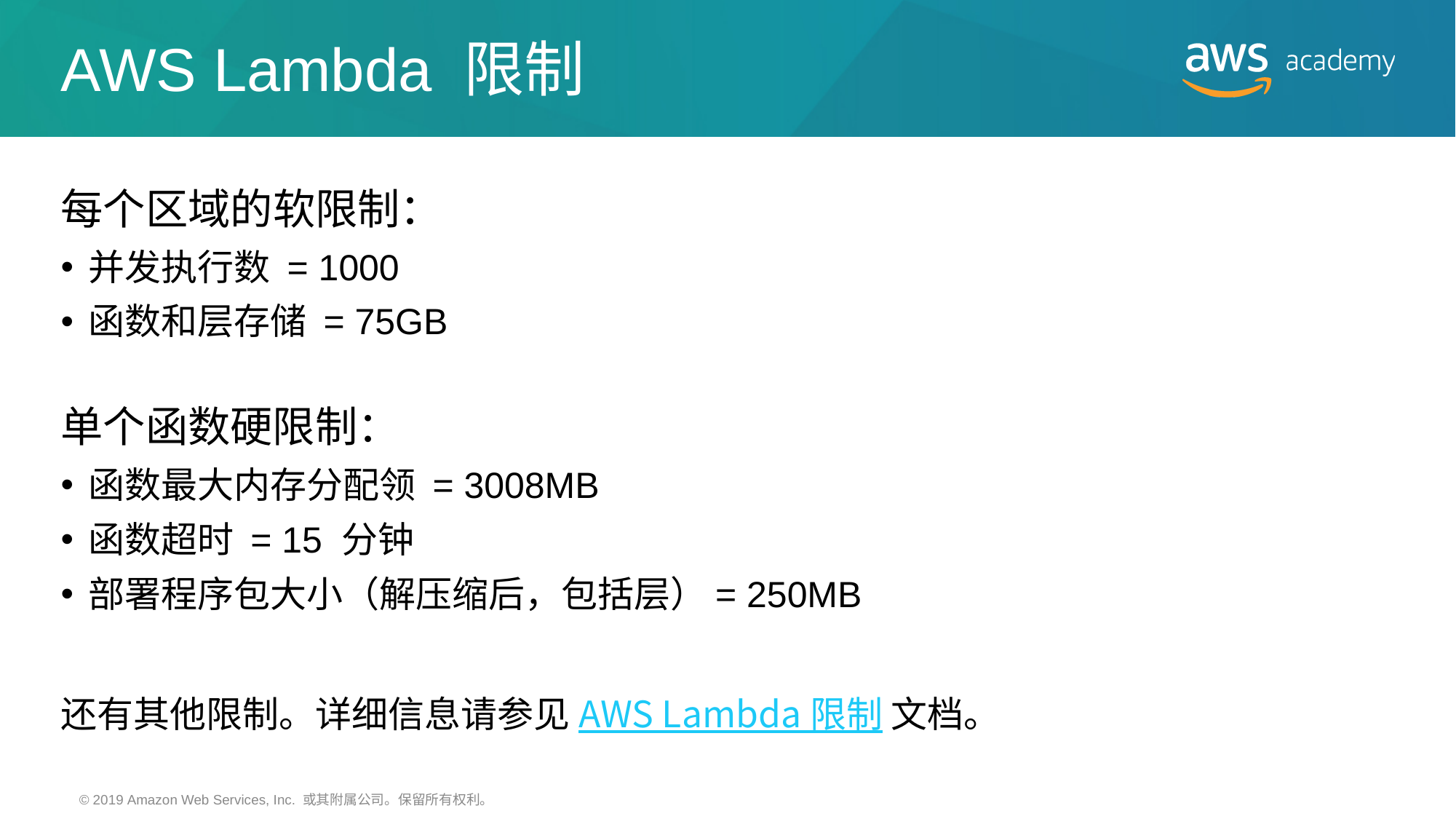

# AWS Lambda 限制
每个区域的软限制：
并发执行数 = 1000
函数和层存储 = 75GB

单个函数硬限制：
函数最大内存分配领 = 3008MB
函数超时 = 15 分钟
部署程序包大小（解压缩后，包括层）= 250MB

还有其他限制。详细信息请参见 AWS Lambda 限制 文档。

© 2019 Amazon Web Services, Inc. 或其附属公司。保留所有权利。